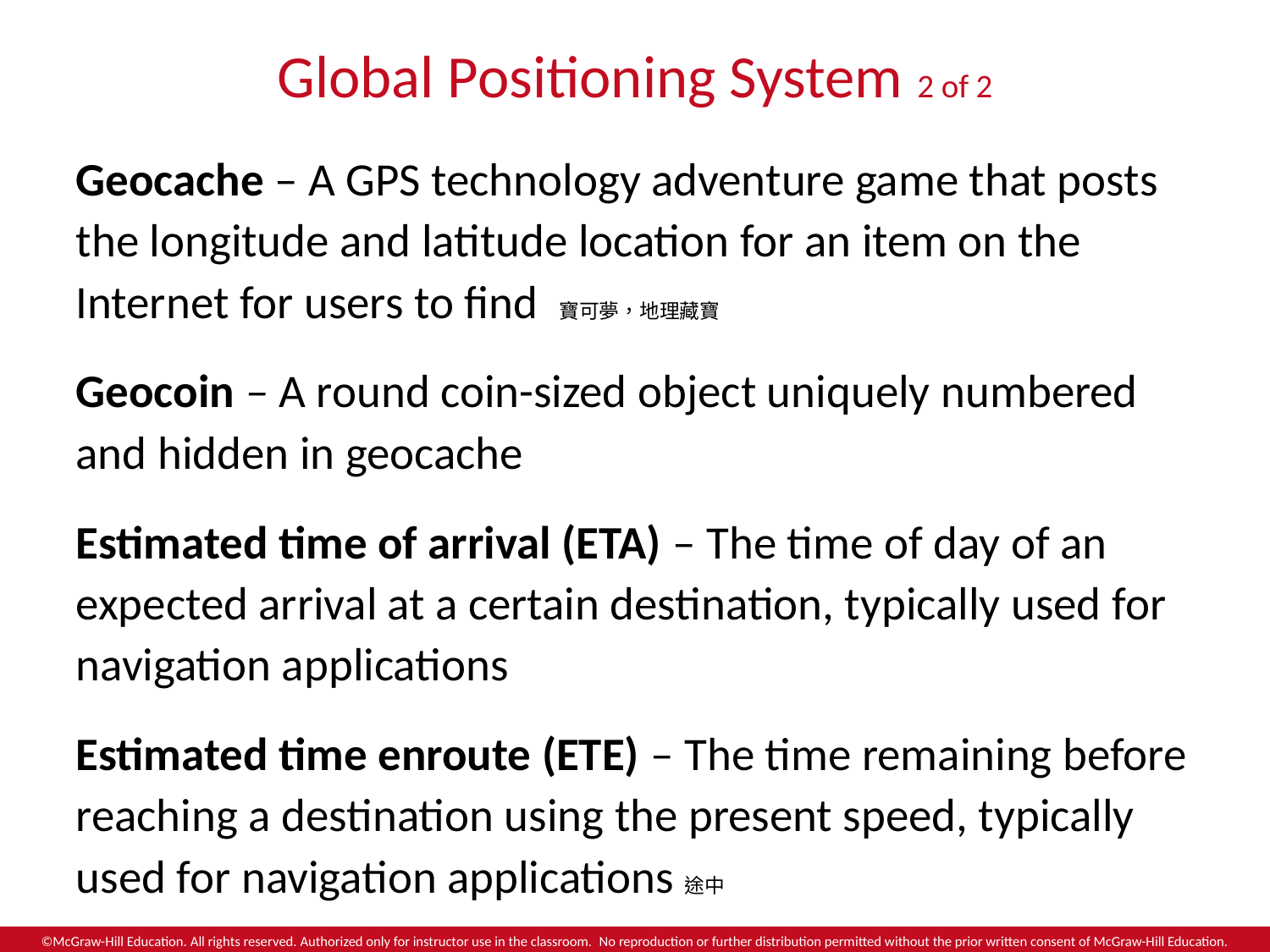

# Global Positioning System 2 of 2
Geocache – A GPS technology adventure game that posts the longitude and latitude location for an item on the Internet for users to find 寶可夢，地理藏寶
Geocoin – A round coin-sized object uniquely numbered and hidden in geocache
Estimated time of arrival (ETA) – The time of day of an expected arrival at a certain destination, typically used for navigation applications
Estimated time enroute (ETE) – The time remaining before reaching a destination using the present speed, typically used for navigation applications途中